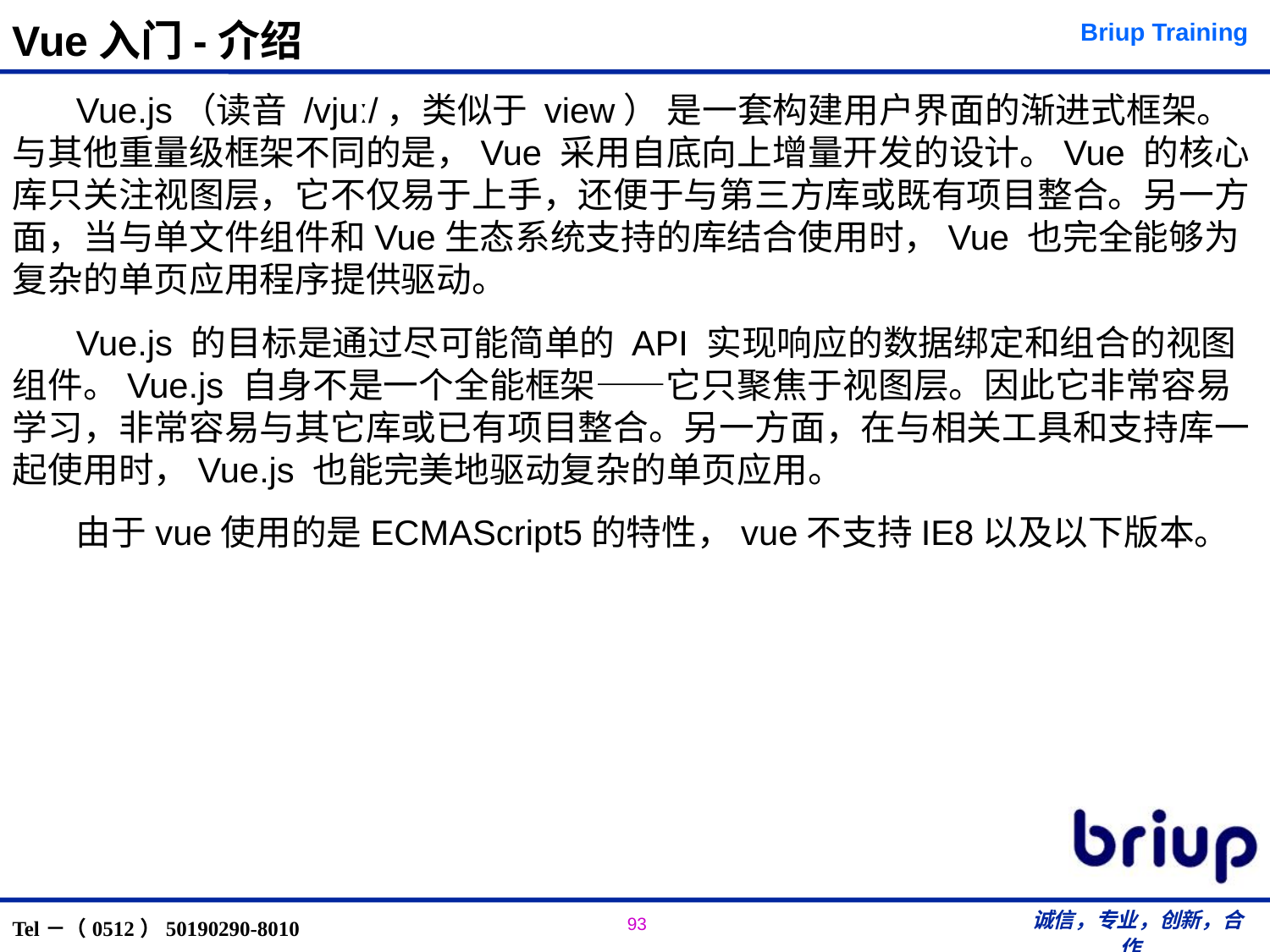

# Vue入门-介绍
Vue.js（读音 /vjuː/，类似于 view） 是一套构建用户界面的渐进式框架。与其他重量级框架不同的是，Vue 采用自底向上增量开发的设计。Vue 的核心库只关注视图层，它不仅易于上手，还便于与第三方库或既有项目整合。另一方面，当与单文件组件和Vue生态系统支持的库结合使用时，Vue 也完全能够为复杂的单页应用程序提供驱动。
Vue.js 的目标是通过尽可能简单的 API 实现响应的数据绑定和组合的视图组件。Vue.js 自身不是一个全能框架——它只聚焦于视图层。因此它非常容易学习，非常容易与其它库或已有项目整合。另一方面，在与相关工具和支持库一起使用时，Vue.js 也能完美地驱动复杂的单页应用。
由于vue使用的是ECMAScript5的特性，vue不支持IE8以及以下版本。